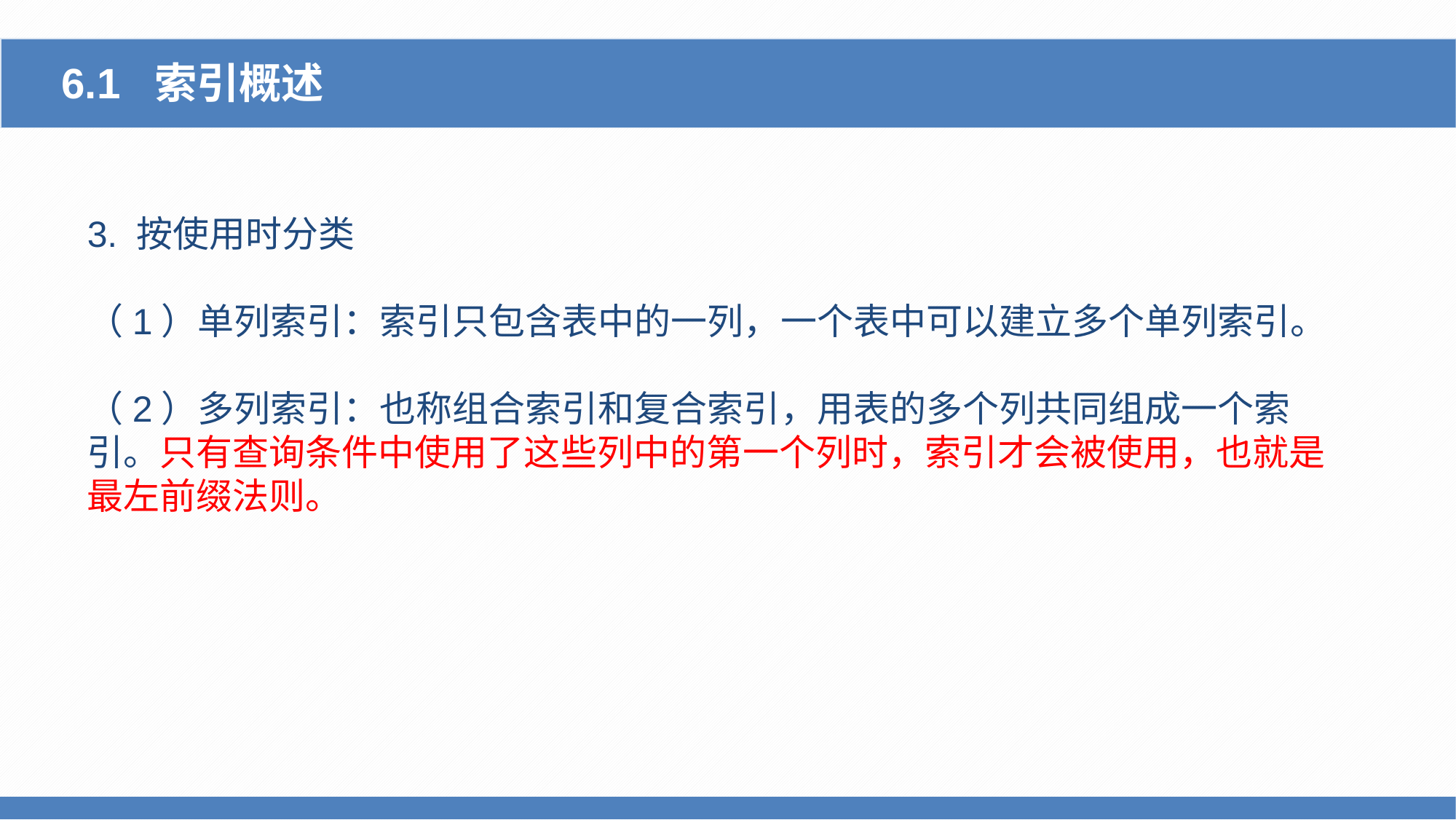

6.1  索引概述
3. 按使用时分类

（1）单列索引：索引只包含表中的一列，一个表中可以建立多个单列索引。

（2）多列索引：也称组合索引和复合索引，用表的多个列共同组成一个索引。只有查询条件中使用了这些列中的第一个列时，索引才会被使用，也就是最左前缀法则。